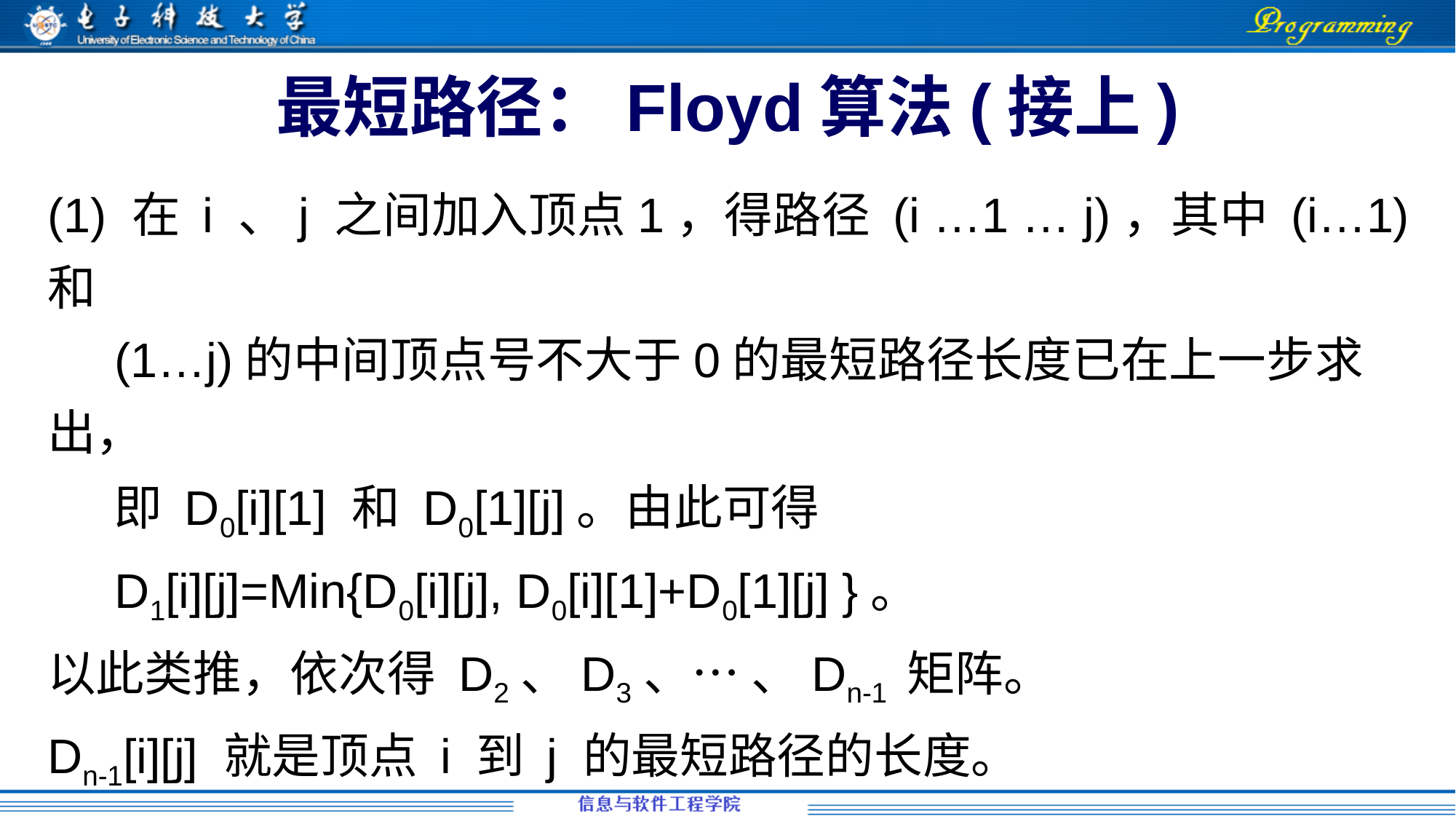

# 最短路径：Floyd算法(接上)
(1) 在 i 、j 之间加入顶点1，得路径 (i …1 … j)，其中 (i…1)和
     (1…j)的中间顶点号不大于0的最短路径长度已在上一步求出，
     即 D0[i][1] 和 D0[1][j]。由此可得
     D1[i][j]=Min{D0[i][j], D0[i][1]+D0[1][j] }。
以此类推，依次得 D2、D3、… 、Dn-1 矩阵。
Dn-1[i][j] 就是顶点 i 到 j 的最短路径的长度。

思考：Floyd算法的时间复杂度是多少？